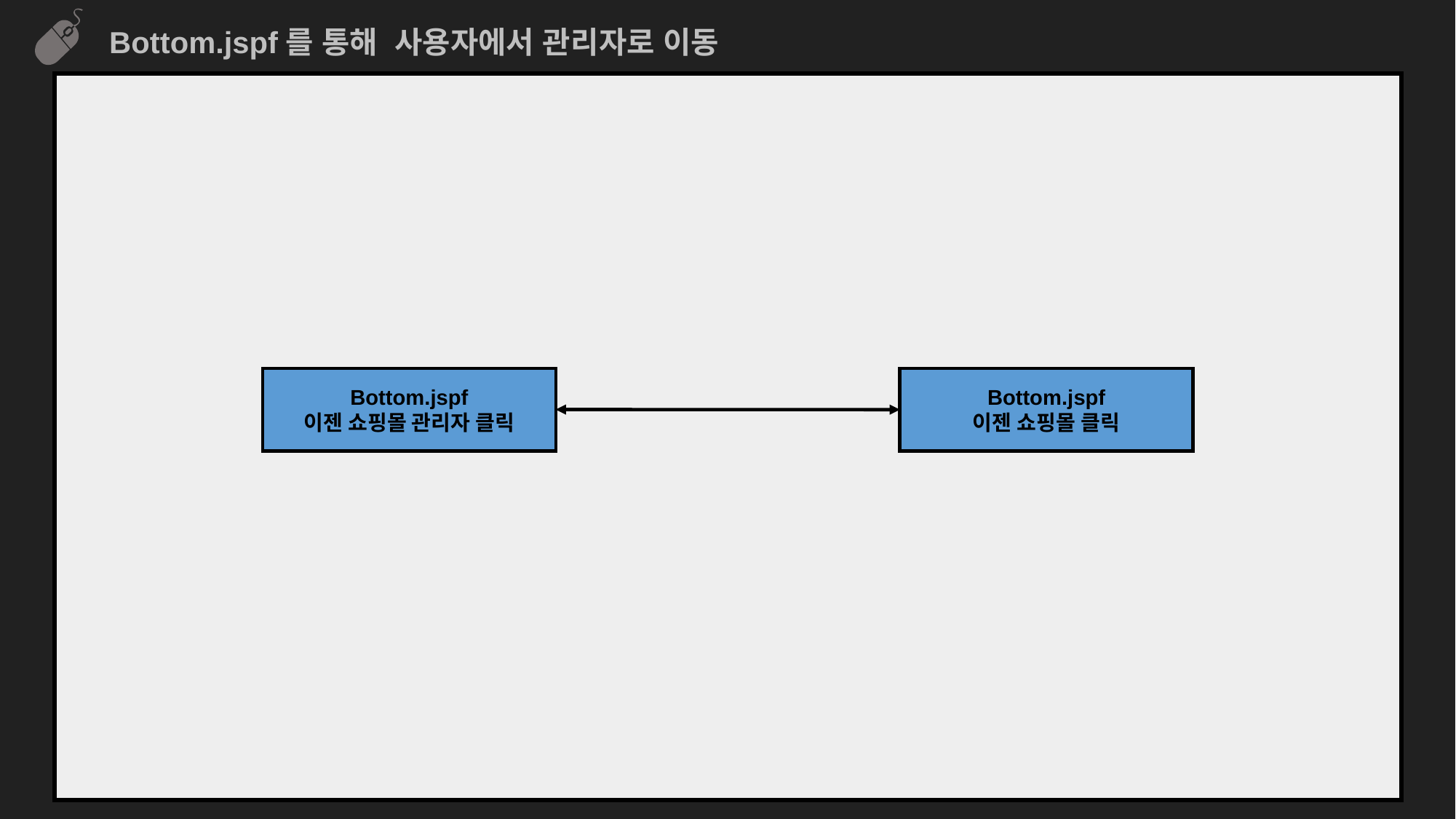

Bottom.jspf를 통해  사용자에서 관리자로 이동

Bottom.jspf
이젠 쇼핑몰 관리자 클릭
Bottom.jspf
이젠 쇼핑몰 클릭